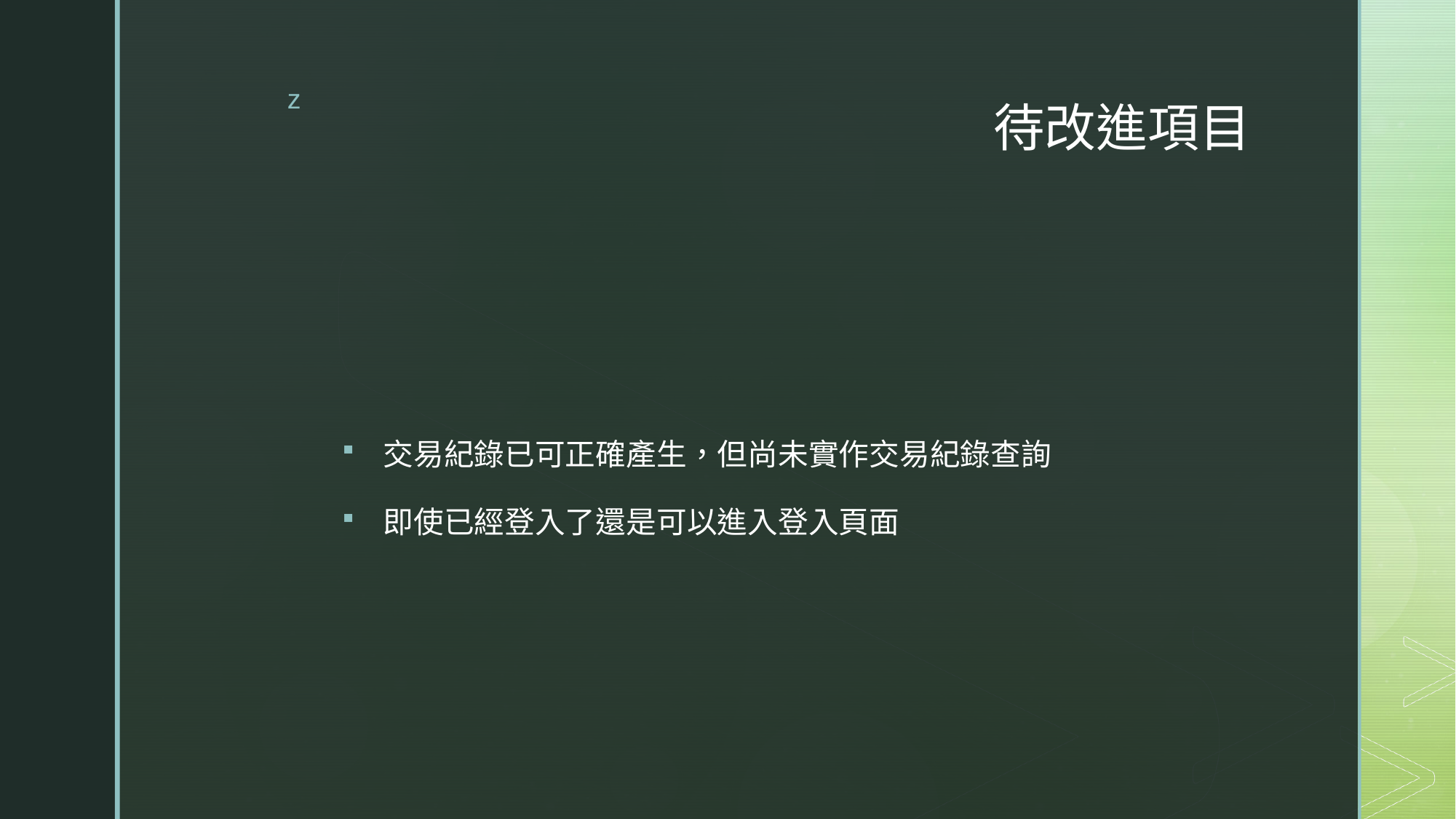

# 待改進項目
交易紀錄已可正確產生，但尚未實作交易紀錄查詢
即使已經登入了還是可以進入登入頁面